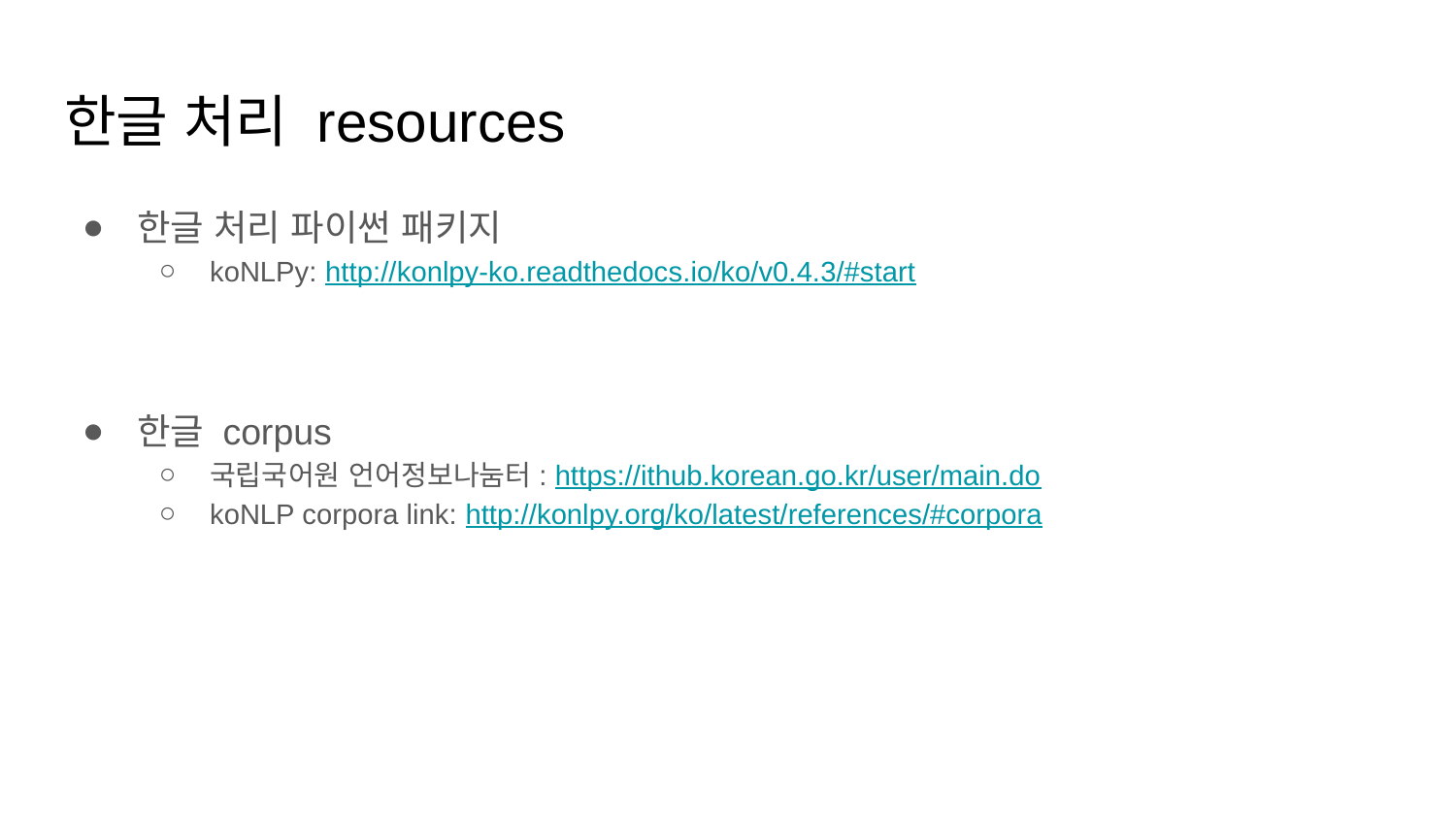

# 한글 처리 resources
한글 처리 파이썬 패키지
koNLPy: http://konlpy-ko.readthedocs.io/ko/v0.4.3/#start

한글 corpus
국립국어원 언어정보나눔터: https://ithub.korean.go.kr/user/main.do
koNLP corpora link: http://konlpy.org/ko/latest/references/#corpora